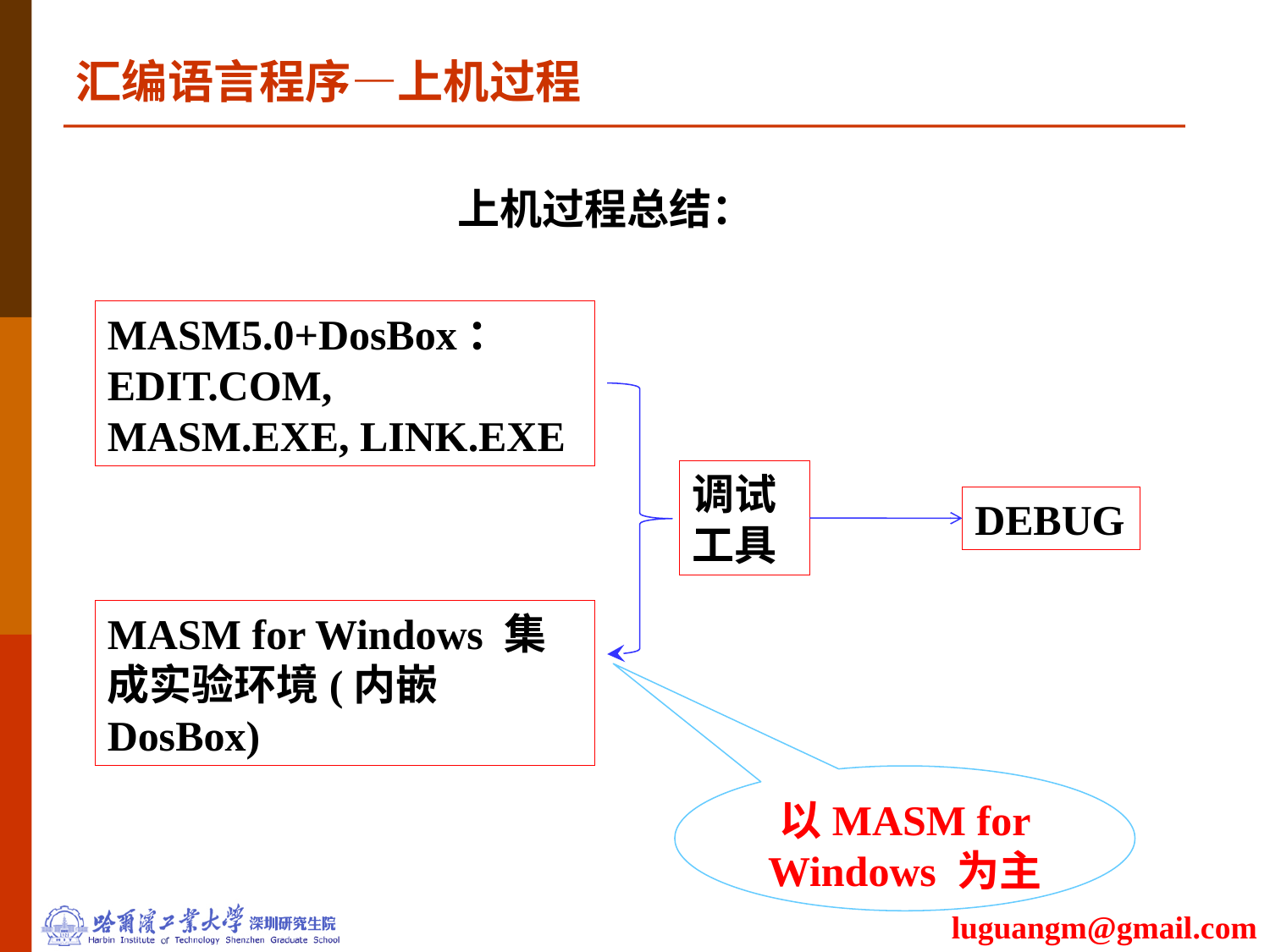

汇编语言程序—上机过程
上机过程总结：
MASM5.0+DosBox：
EDIT.COM, MASM.EXE, LINK.EXE

调试工具
DEBUG
MASM for Windows 集成实验环境(内嵌DosBox)
以MASM for Windows 为主